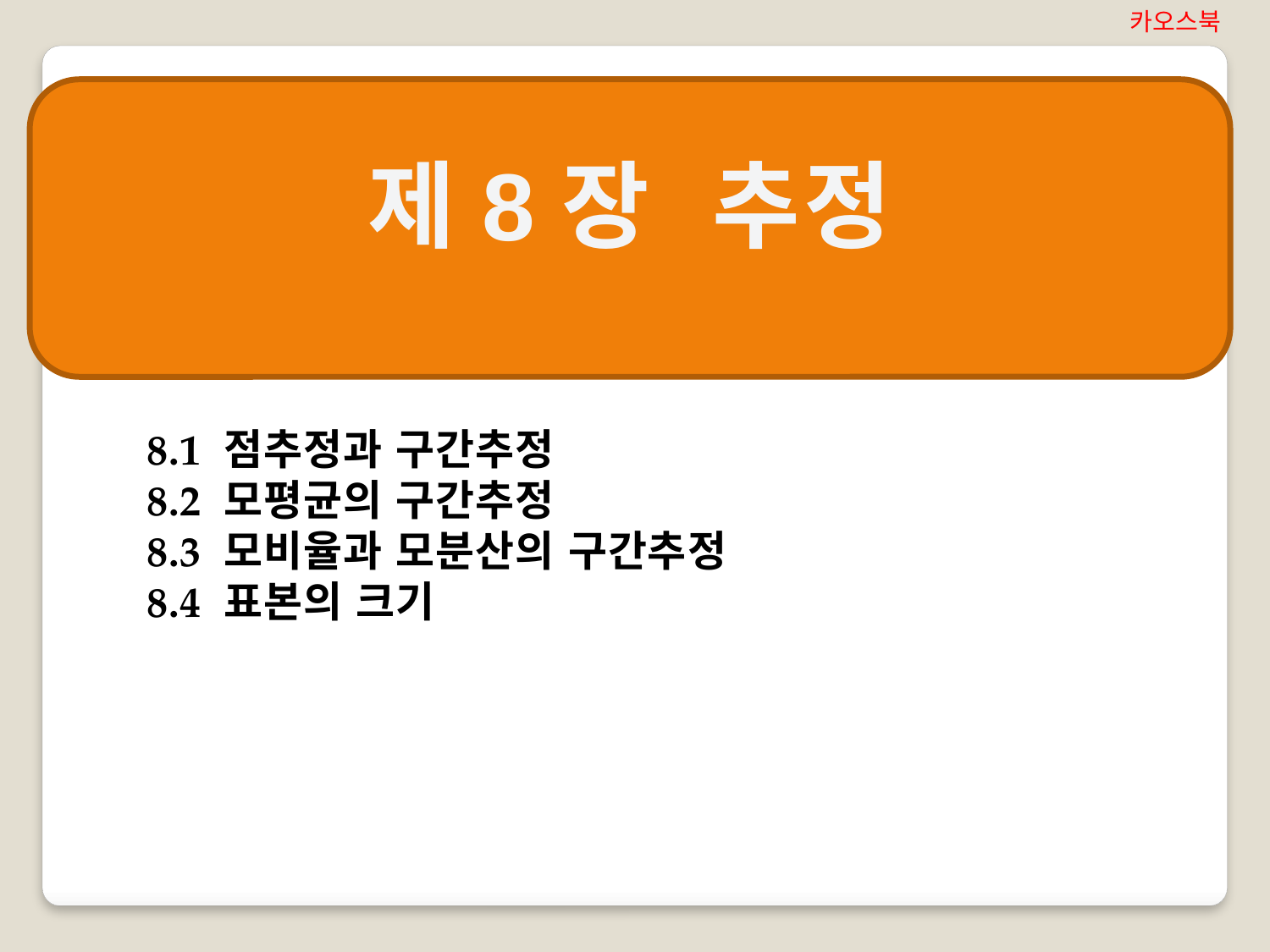

카오스북

제8장  추정
8.1 점추정과 구간추정
8.2 모평균의 구간추정
8.3 모비율과 모분산의 구간추정
8.4 표본의 크기